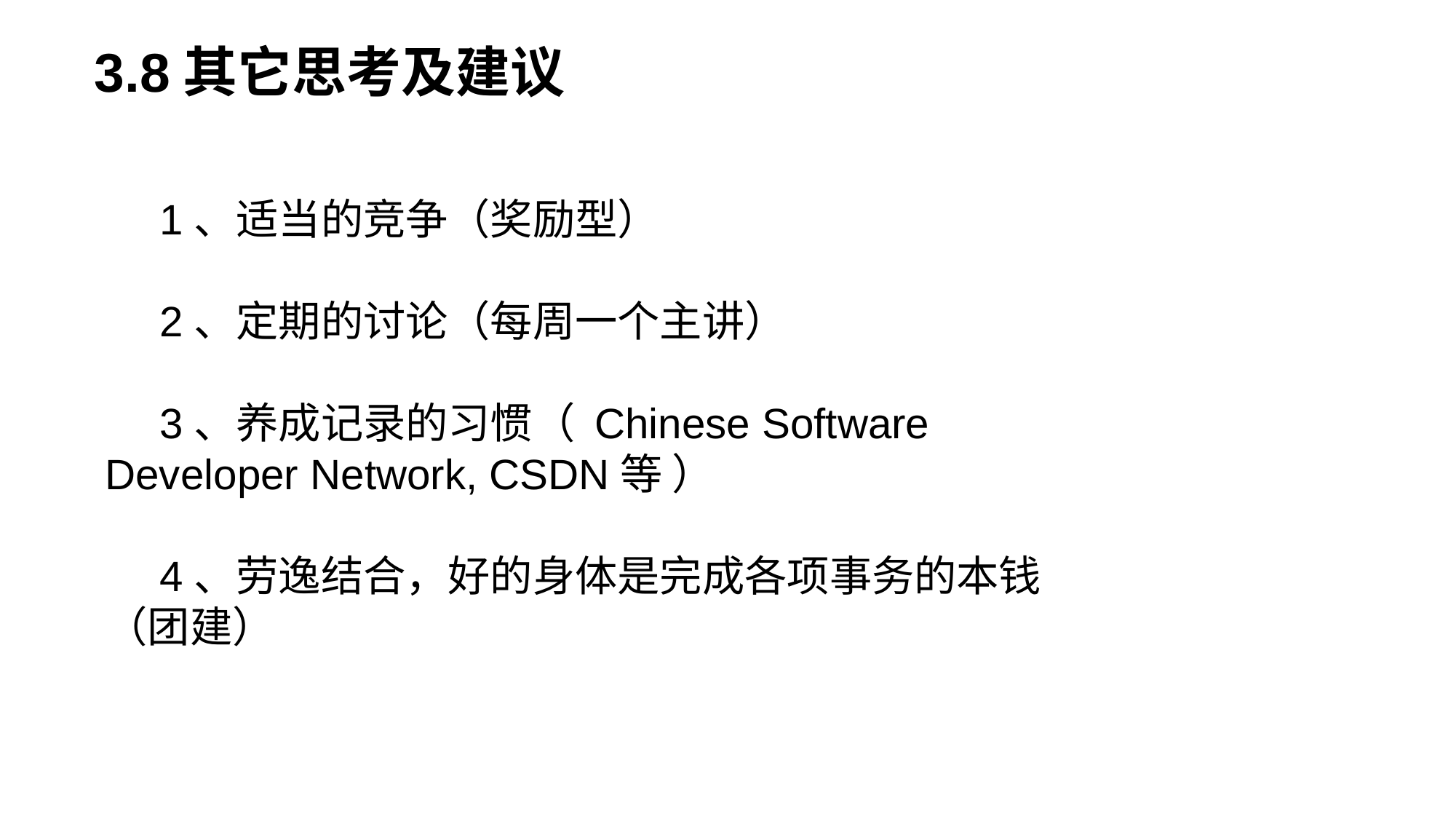

3.8其它思考及建议
1、适当的竞争（奖励型）

2、定期的讨论（每周一个主讲）

3、养成记录的习惯（ Chinese Software Developer Network, CSDN等 ）

4、劳逸结合，好的身体是完成各项事务的本钱（团建）